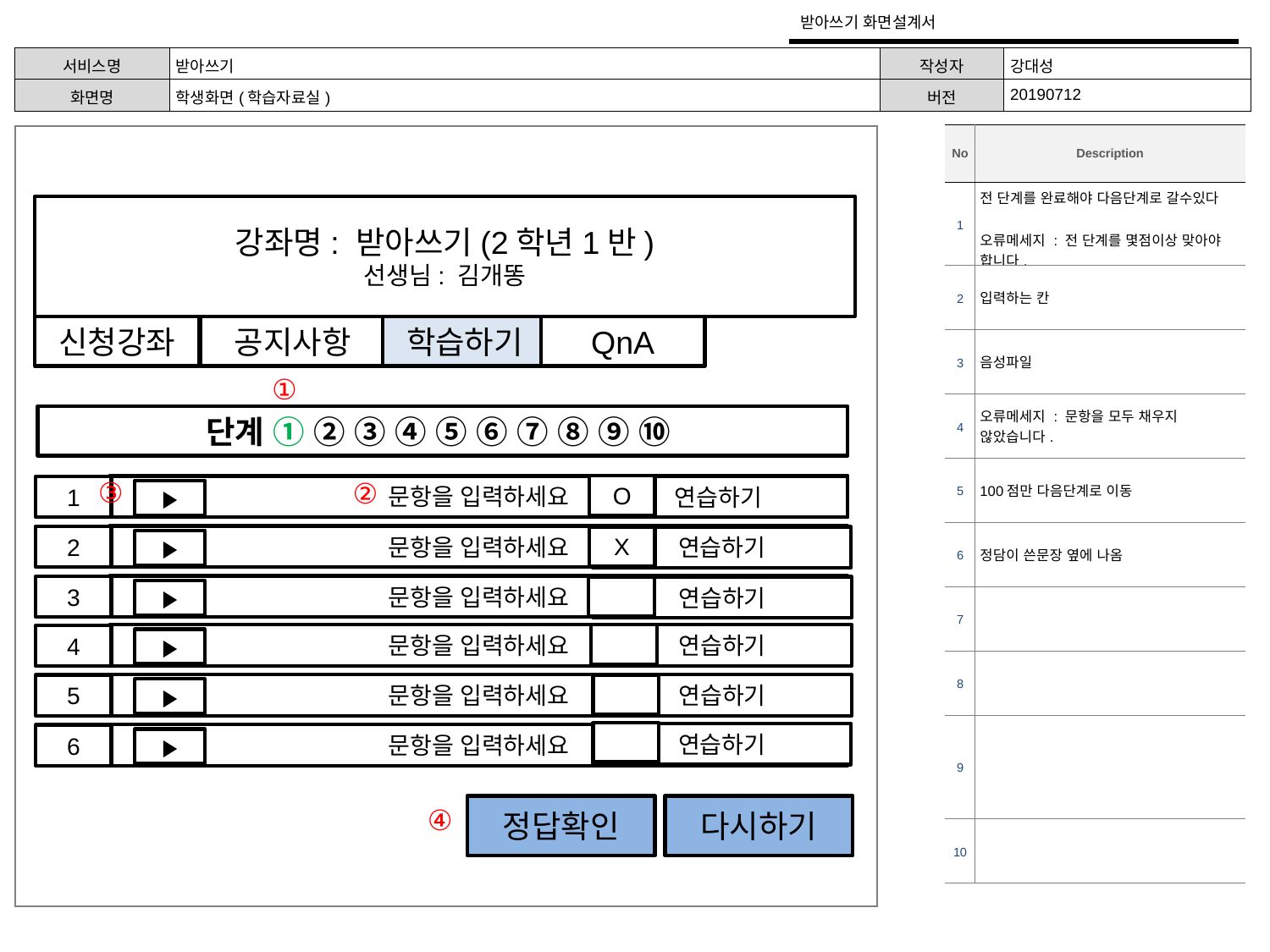

받아쓰기 화면설계서
| 서비스명 | 받아쓰기 | 작성자 | 강대성 |
| --- | --- | --- | --- |
| 화면명 | 학생화면(학습자료실) | 버전 | 20190712 |
| No | Description |
| --- | --- |
| 1 | 전 단계를 완료해야 다음단계로 갈수있다 오류메세지 : 전 단계를 몇점이상 맞아야 합니다. |
| 2 | 입력하는 칸 |
| 3 | 음성파일 |
| 4 | 오류메세지 : 문항을 모두 채우지 않았습니다. |
| 5 | 100점만 다음단계로 이동 |
| 6 | 정담이 쓴문장 옆에 나옴 |
| 7 |  |
| 8 |  |
| 9 |  |
| 10 |  |

강좌명: 받아쓰기(2학년1반)
선생님: 김개똥
신청강좌
공지사항
학습하기
QnA
①
단계 ① ② ③ ④ ⑤ ⑥ ⑦ ⑧ ⑨ ⑩
③
②
O
문항을 입력하세요
연습하기
1
▶
문항을 입력하세요
2
연습하기
X
▶
문항을 입력하세요
3
연습하기

▶
연습하기

문항을 입력하세요
4
▶
문항을 입력하세요
연습하기

5
▶

연습하기
문항을 입력하세요
6
▶
④
정답확인
다시하기